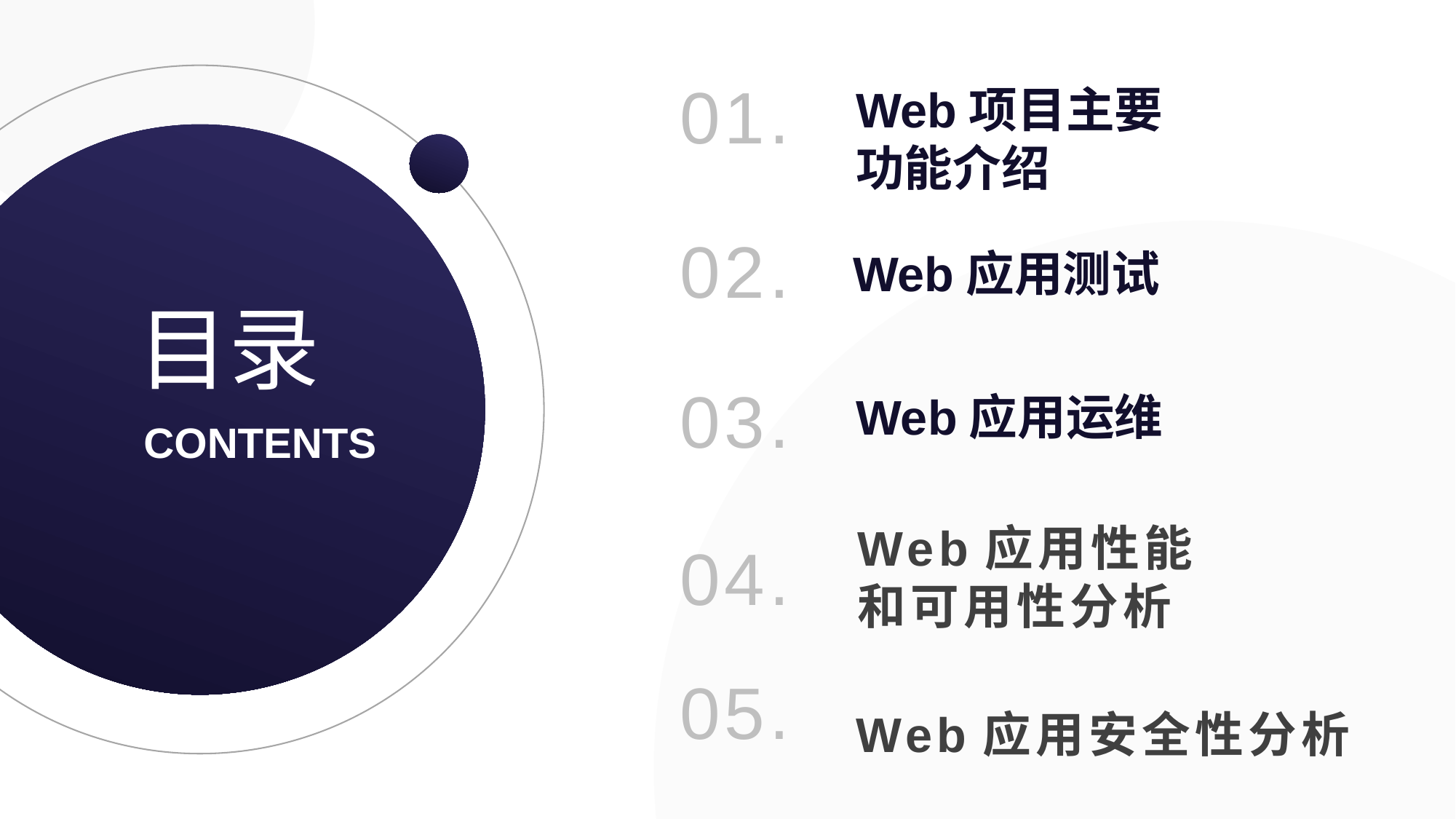

01.
Web项目主要功能介绍

目录
02.

Web应用测试
03.
Web应用运维
CONTENTS
Web应用性能和可用性分析

04.
05.
Web应用安全性分析